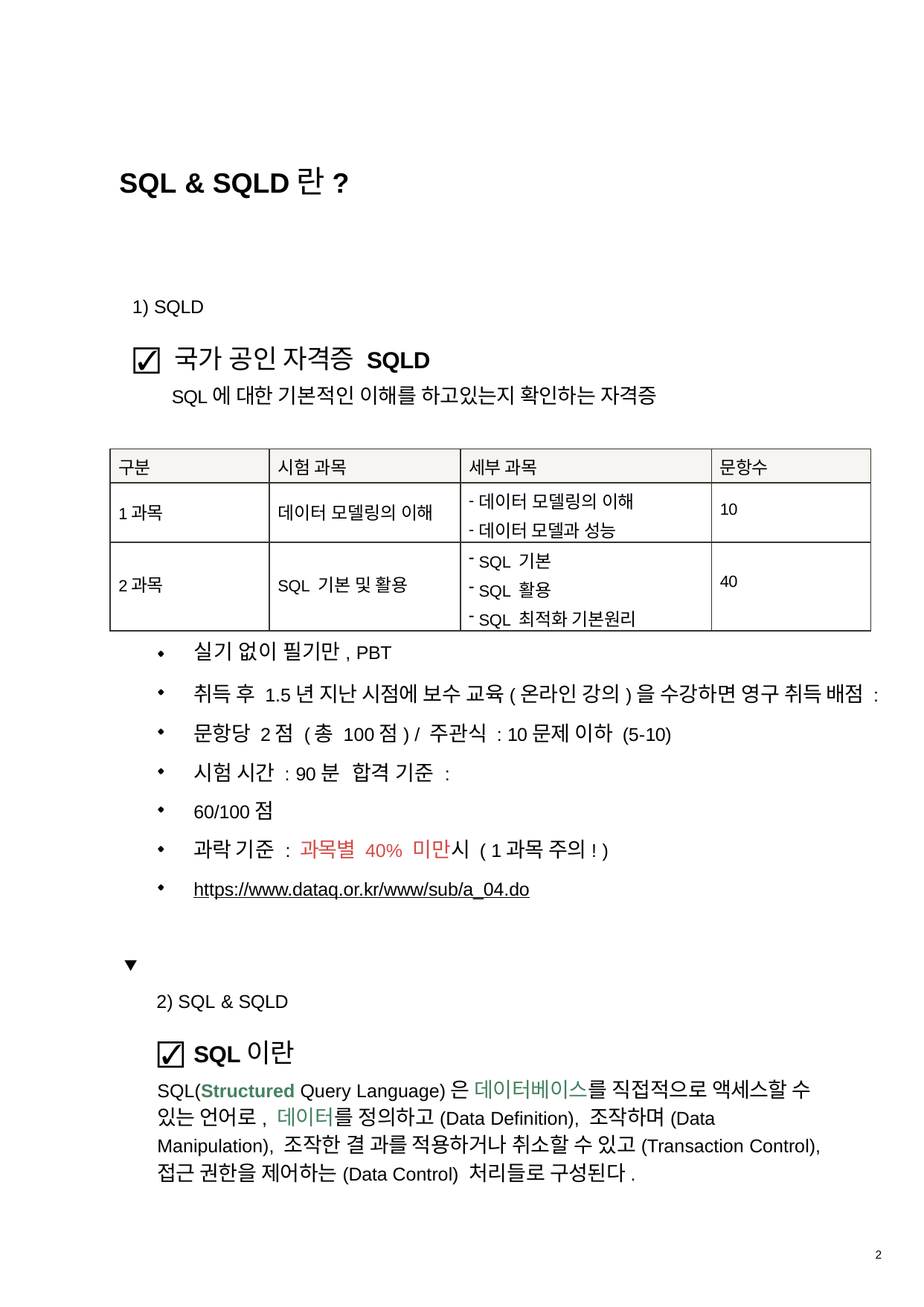

SQL & SQLD란?
1) SQLD

☑ 국가 공인 자격증 SQLD
 SQL에 대한 기본적인 이해를 하고있는지 확인하는 자격증
| 구분 | 시험 과목 | 세부 과목 | 문항수 |
| --- | --- | --- | --- |
| 1과목 | 데이터 모델링의 이해 | 데이터 모델링의 이해 데이터 모델과 성능 | 10 |
| 2과목 | SQL 기본 및 활용 | SQL 기본 SQL 활용 SQL 최적화 기본원리 | 40 |
실기 없이 필기만, PBT
취득 후 1.5년 지난 시점에 보수 교육(온라인 강의)을 수강하면 영구 취득 배점 : 문항당 2점 (총 100점) / 주관식 : 10문제 이하 (5-10)
시험 시간 : 90분 합격 기준 : 60/100점
과락 기준 : 과목별 40% 미만시 ( 1과목 주의! ) https://www.dataq.or.kr/www/sub/a_04.do

2) SQL & SQLD

☑ SQL이란
SQL(Structured Query Language)은 데이터베이스를 직접적으로 액세스할 수 있는 언어로, 데이터를 정의하고(Data Definition), 조작하며(Data Manipulation), 조작한 결 과를 적용하거나 취소할 수 있고(Transaction Control), 접근 권한을 제어하는(Data Control) 처리들로 구성된다.
2